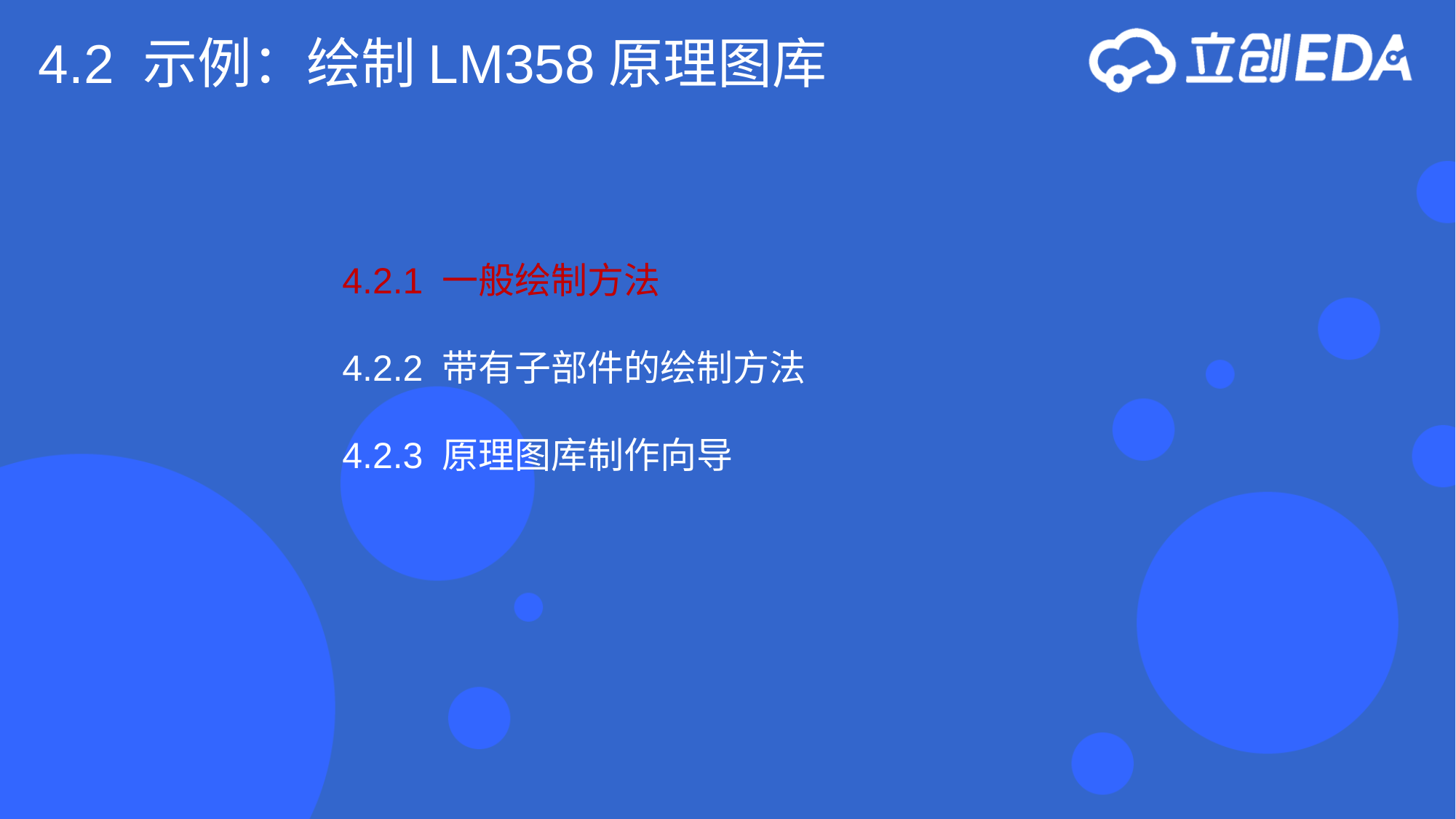

4.2 示例：绘制LM358原理图库
4.2.1 一般绘制方法

4.2.2 带有子部件的绘制方法

4.2.3 原理图库制作向导